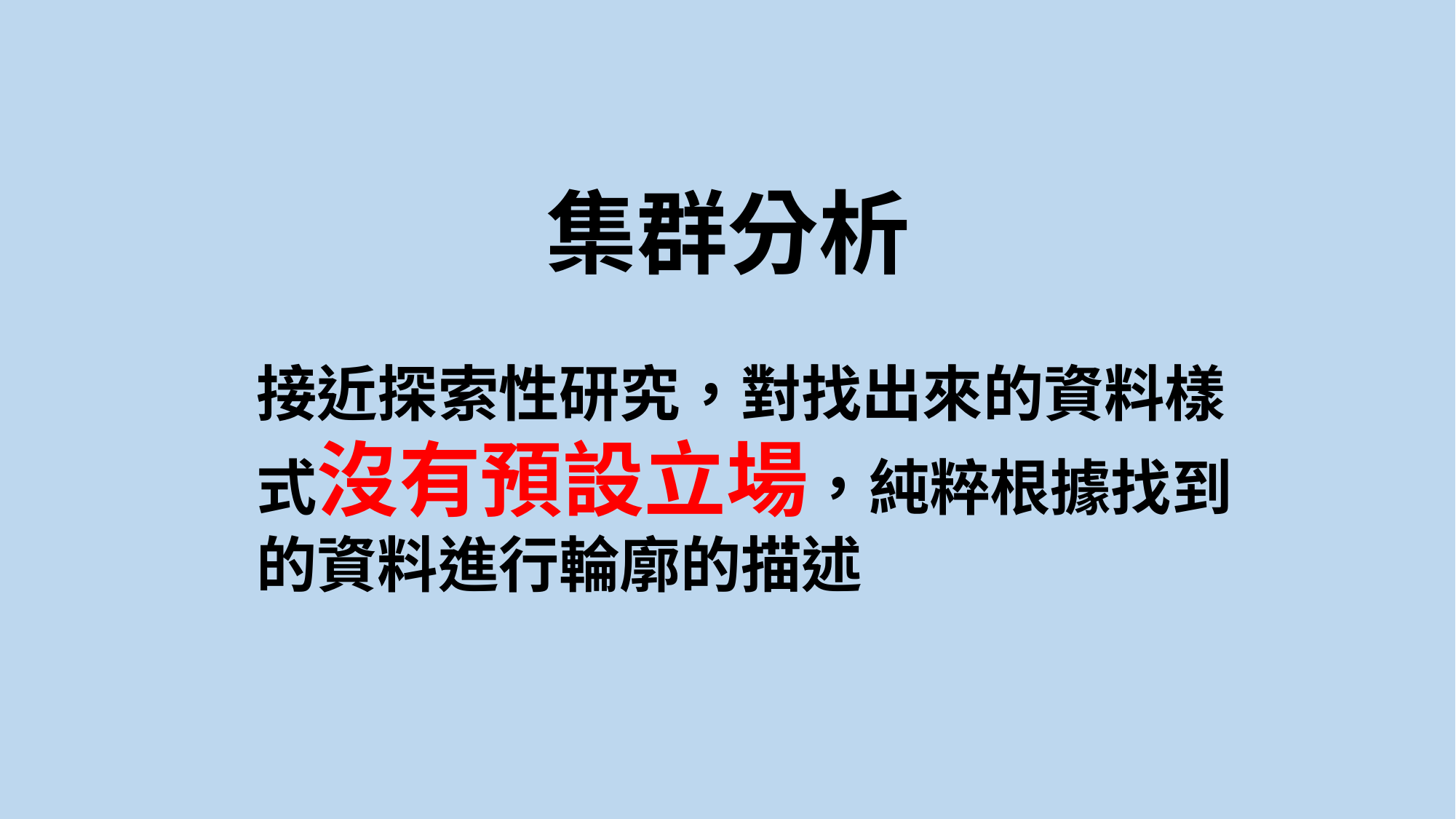

# 集群分析
接近探索性研究，對找出來的資料樣式沒有預設立場，純粹根據找到的資料進行輪廓的描述